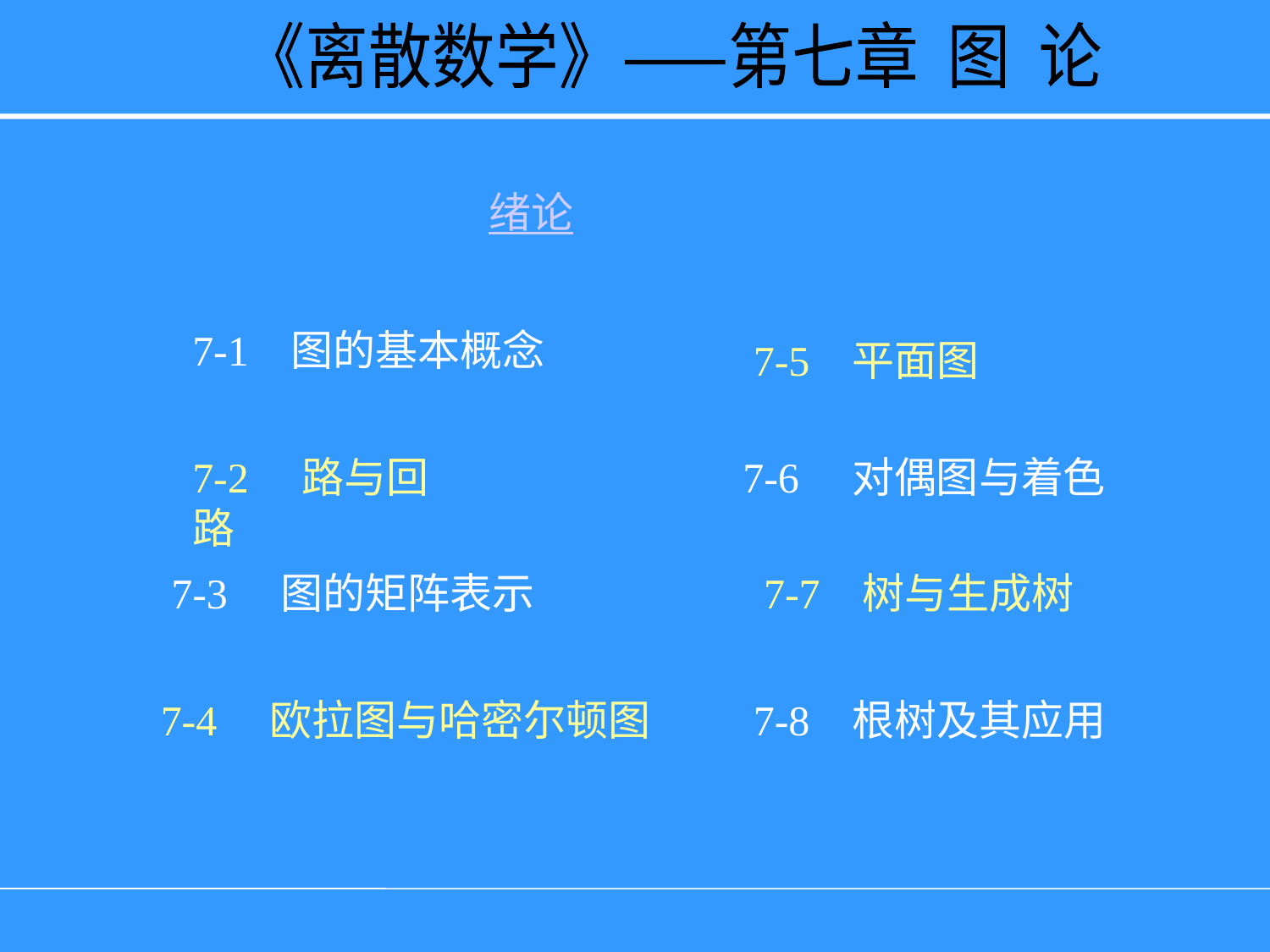

《离散数学》——第七章  图  论

绪论
7-1   图的基本概念
7-5   平面图
7-2    路与回路
7-6    对偶图与着色
7-3    图的矩阵表示
7-7   树与生成树
7-4    欧拉图与哈密尔顿图
7-8   根树及其应用